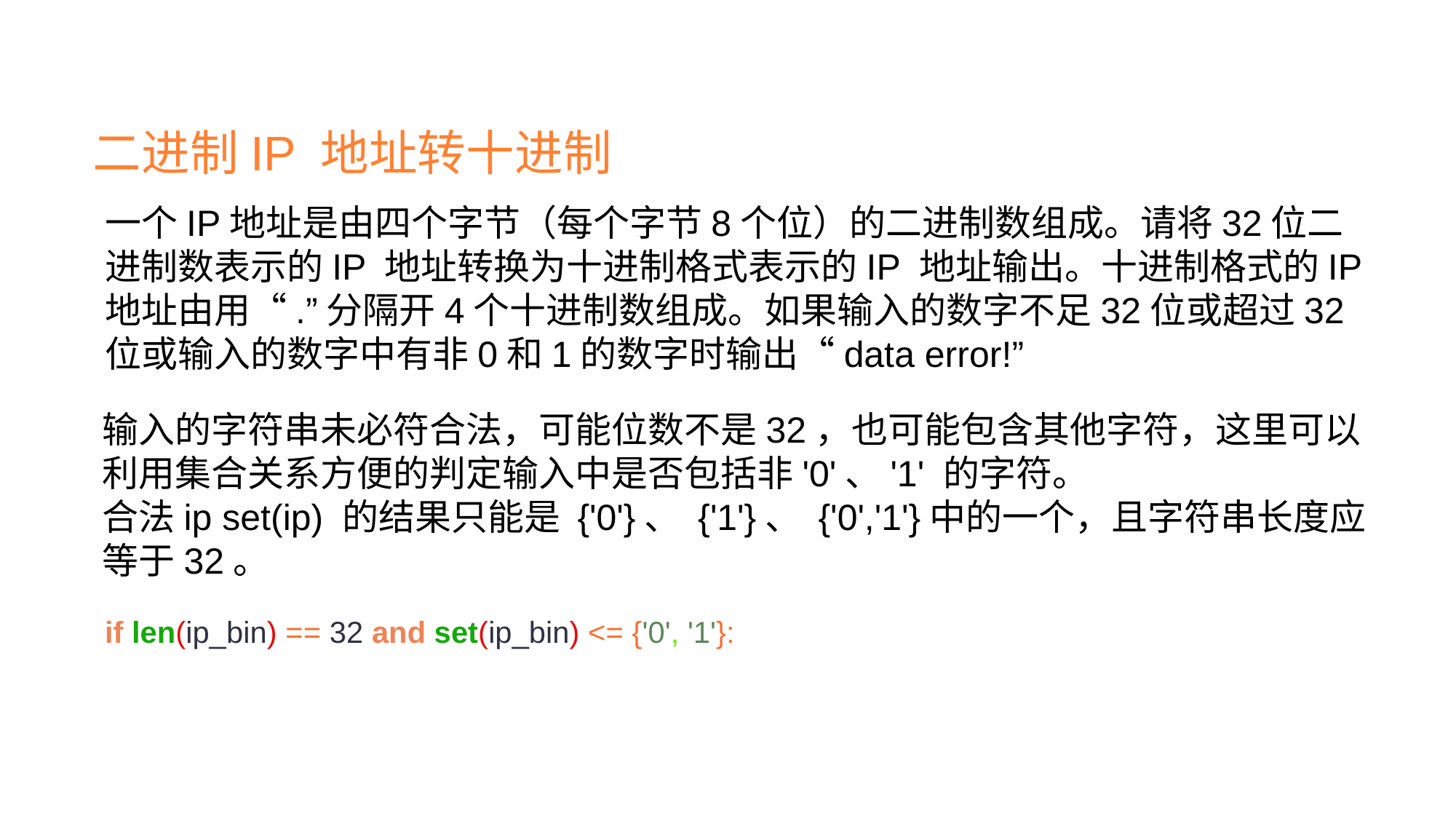

二进制IP 地址转十进制
一个IP地址是由四个字节（每个字节8个位）的二进制数组成。请将32位二进制数表示的IP 地址转换为十进制格式表示的IP 地址输出。十进制格式的IP地址由用“.”分隔开4个十进制数组成。如果输入的数字不足32位或超过32位或输入的数字中有非0和1的数字时输出“data error!”
输入的字符串未必符合法，可能位数不是32，也可能包含其他字符，这里可以利用集合关系方便的判定输入中是否包括非'0'、'1' 的字符。
合法ip set(ip) 的结果只能是 {'0'}、 {'1'}、 {'0','1'}中的一个，且字符串长度应等于32。
if len(ip_bin) == 32 and set(ip_bin) <= {'0', '1'}: